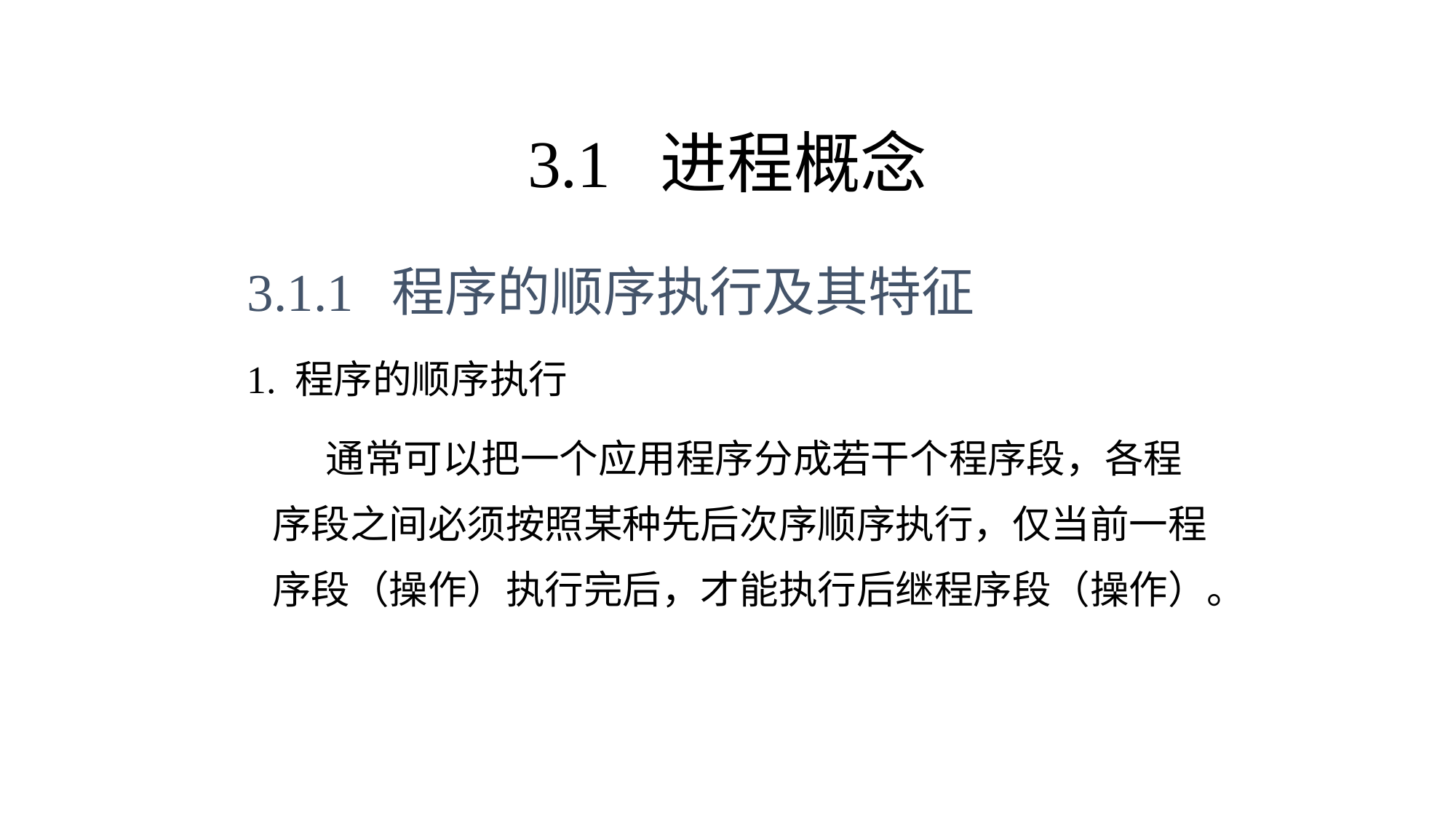

3.1  进程概念
3.1.1  程序的顺序执行及其特征
1. 程序的顺序执行
        通常可以把一个应用程序分成若干个程序段，各程序段之间必须按照某种先后次序顺序执行，仅当前一程序段（操作）执行完后，才能执行后继程序段（操作）。

1